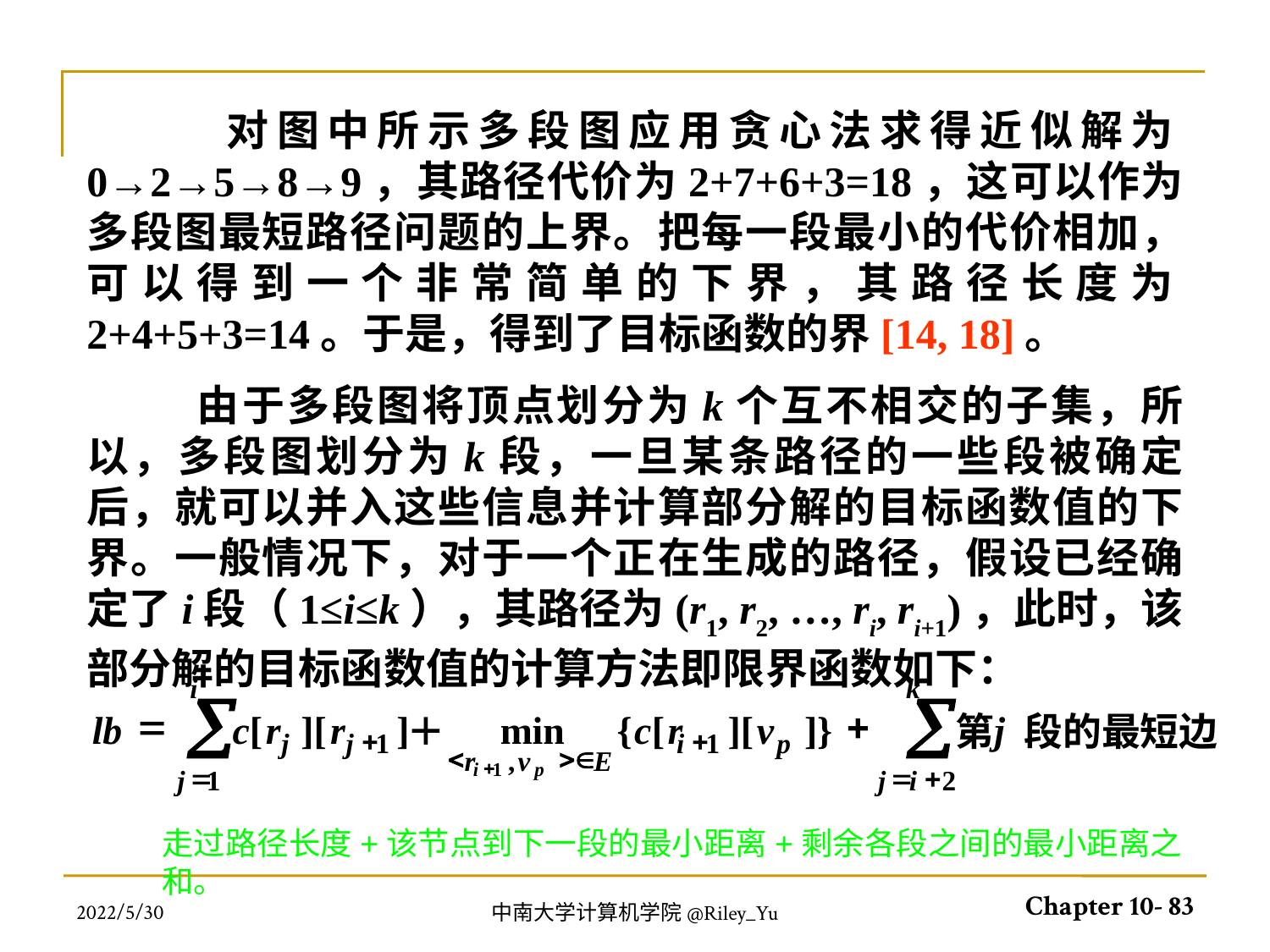

对图中所示多段图应用贪心法求得近似解为0→2→5→8→9，其路径代价为2+7+6+3=18，这可以作为多段图最短路径问题的上界。把每一段最小的代价相加，可以得到一个非常简单的下界，其路径长度为2+4+5+3=14。于是，得到了目标函数的界[14, 18]。
        由于多段图将顶点划分为k个互不相交的子集，所以，多段图划分为k段，一旦某条路径的一些段被确定后，就可以并入这些信息并计算部分解的目标函数值的下界。一般情况下，对于一个正在生成的路径，假设已经确定了i段（1≤i≤k），其路径为(r1, r2, …, ri, ri+1)，此时，该部分解的目标函数值的计算方法即限界函数如下：

i
k
∑
∑
=
+
lb
c
[
r
][
r
]
min
{
c
[
r
][
v
]}
j
＋
第
段的最短边
+
+
1
1
j
j
i
p
<
>∈
,
r
v
E
+
i
1
p
=
=
+
1
2
j
j
i
走过路径长度+该节点到下一段的最小距离+剩余各段之间的最小距离之和。
2022/5/30
Chapter 10- 83
中南大学计算机学院@Riley_Yu